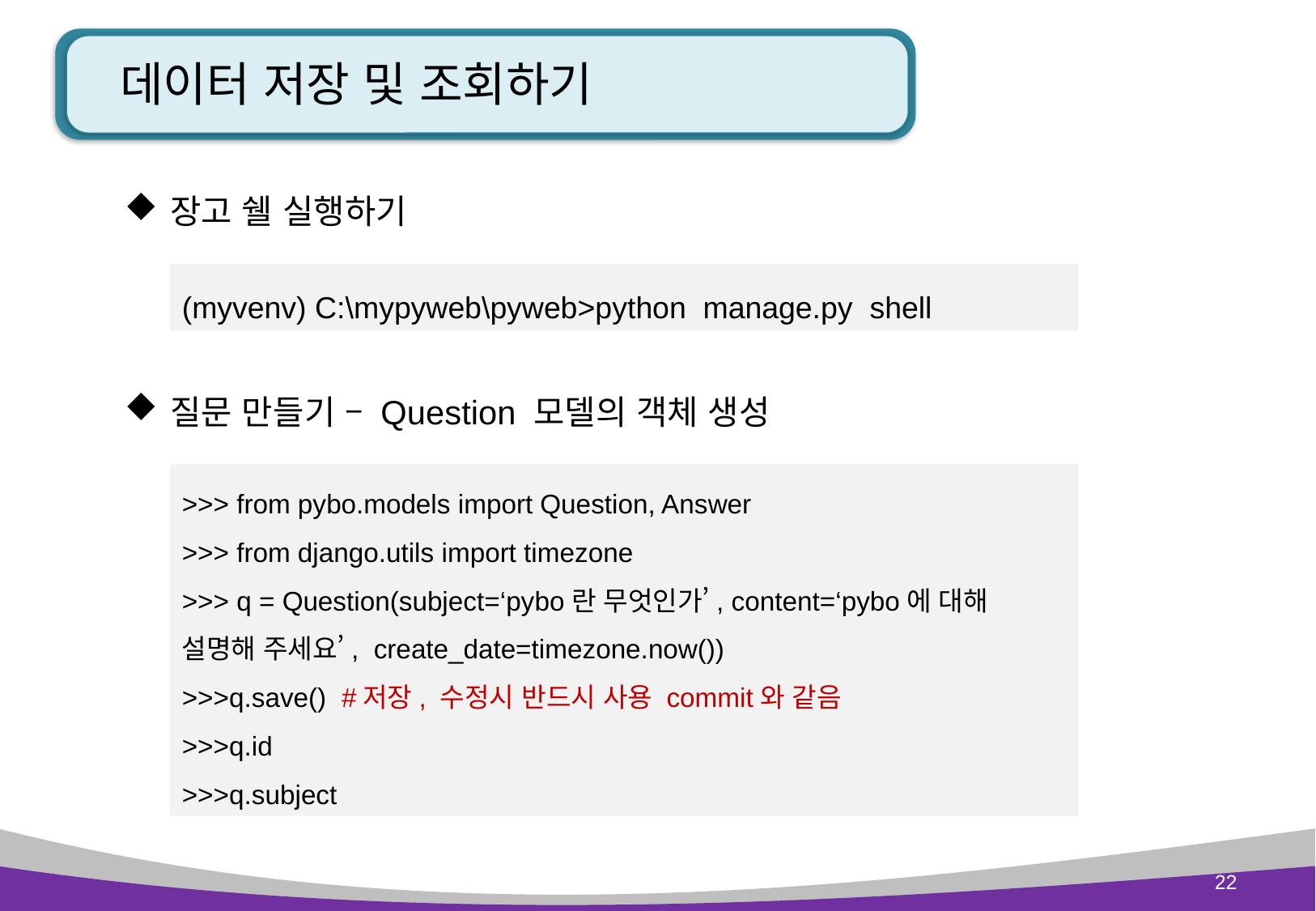

# 데이터 저장 및 조회하기
장고 쉘 실행하기
(myvenv) C:\mypyweb\pyweb>python  manage.py  shell
질문 만들기 – Question 모델의 객체 생성
>>> from pybo.models import Question, Answer
>>> from django.utils import timezone
>>> q = Question(subject=‘pybo란 무엇인가’, content=‘pybo에 대해 설명해 주세요’,  create_date=timezone.now())
>>>q.save()  #저장, 수정시 반드시 사용 commit와 같음
>>>q.id
>>>q.subject
22